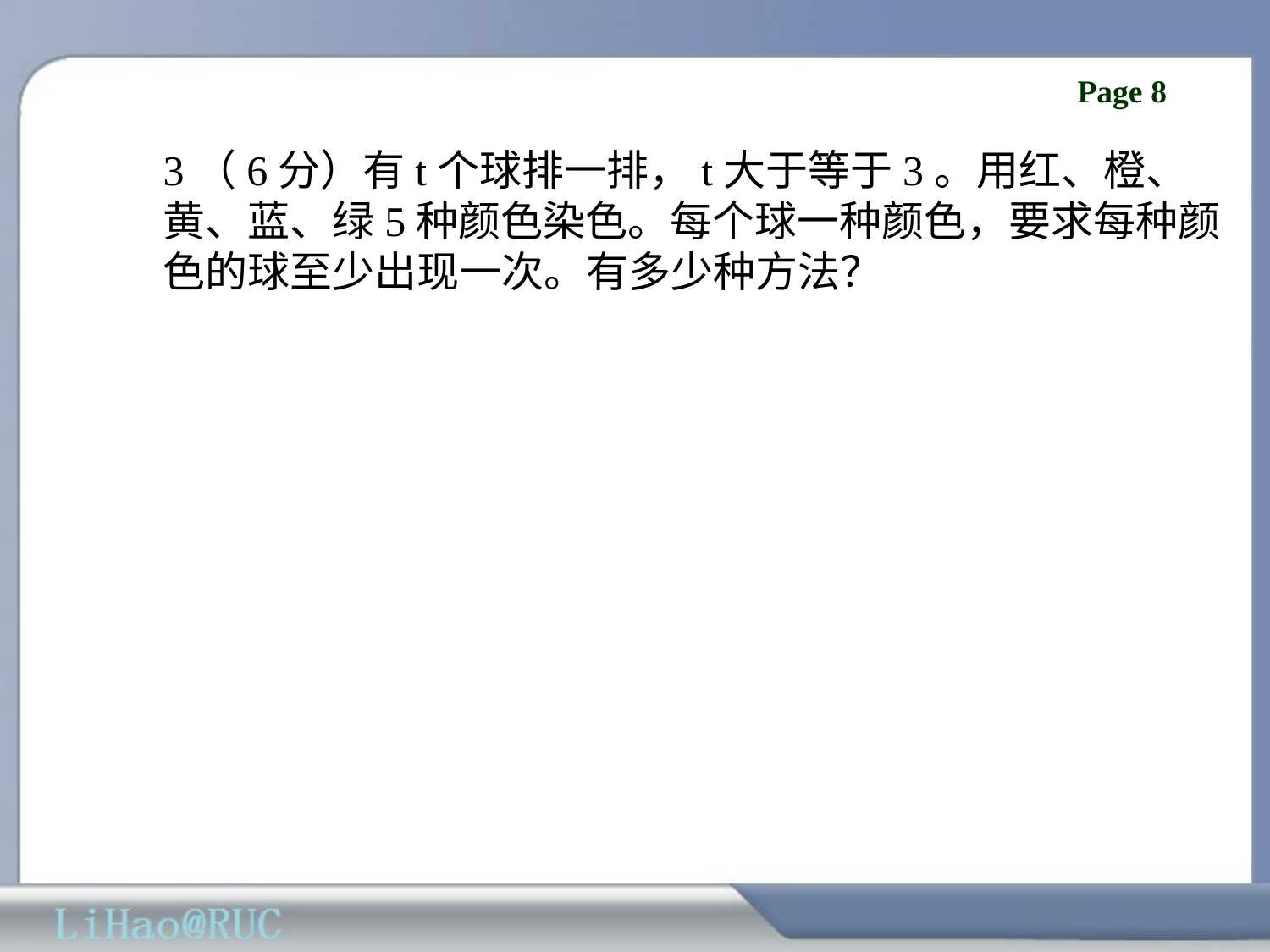

3（6分）有t个球排一排，t大于等于3。用红、橙、黄、蓝、绿5种颜色染色。每个球一种颜色，要求每种颜色的球至少出现一次。有多少种方法？